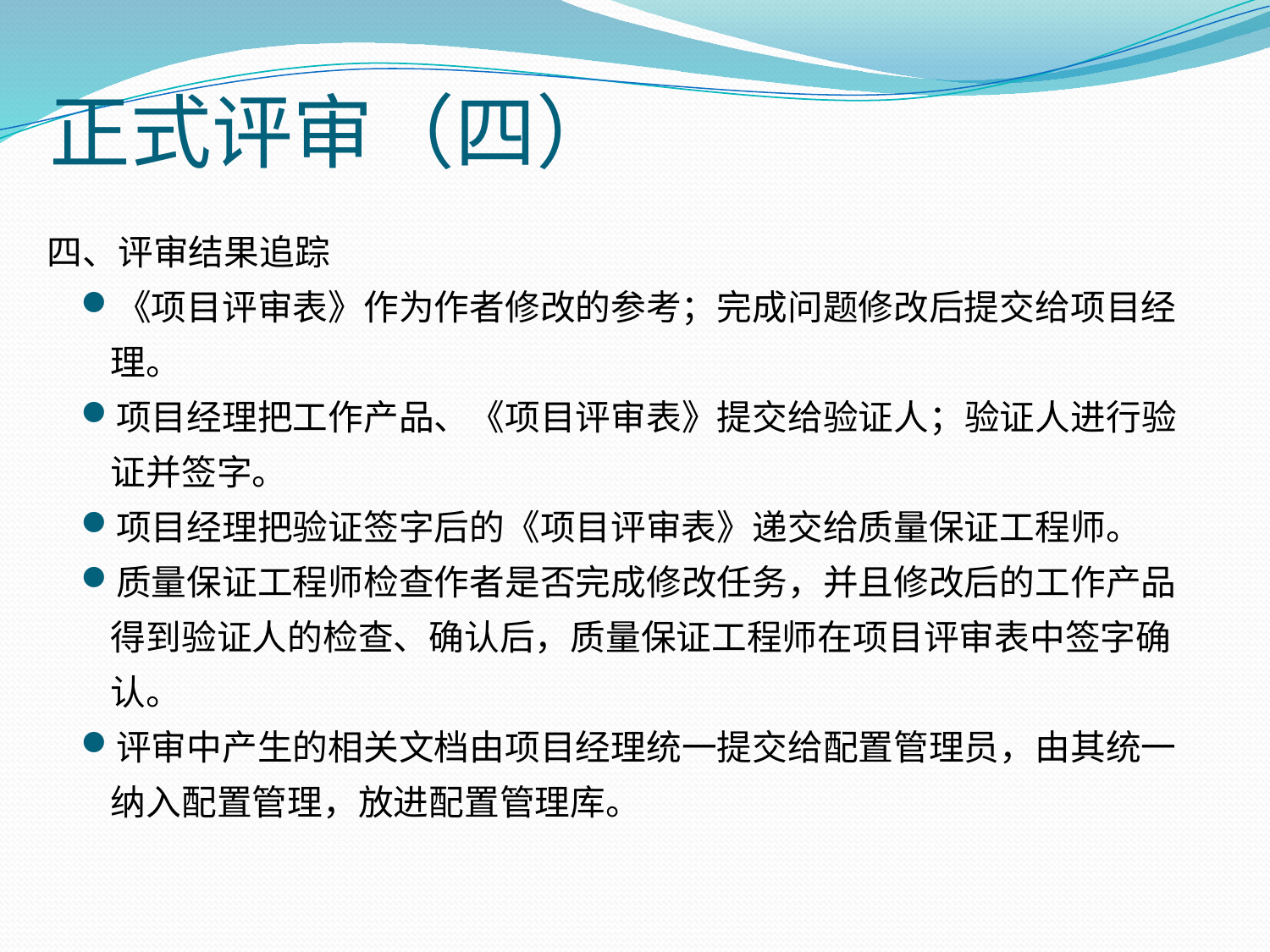

正式评审（四）
四、评审结果追踪
《项目评审表》作为作者修改的参考；完成问题修改后提交给项目经理。
项目经理把工作产品、《项目评审表》提交给验证人；验证人进行验证并签字。
项目经理把验证签字后的《项目评审表》递交给质量保证工程师。
质量保证工程师检查作者是否完成修改任务，并且修改后的工作产品得到验证人的检查、确认后，质量保证工程师在项目评审表中签字确认。
评审中产生的相关文档由项目经理统一提交给配置管理员，由其统一纳入配置管理，放进配置管理库。